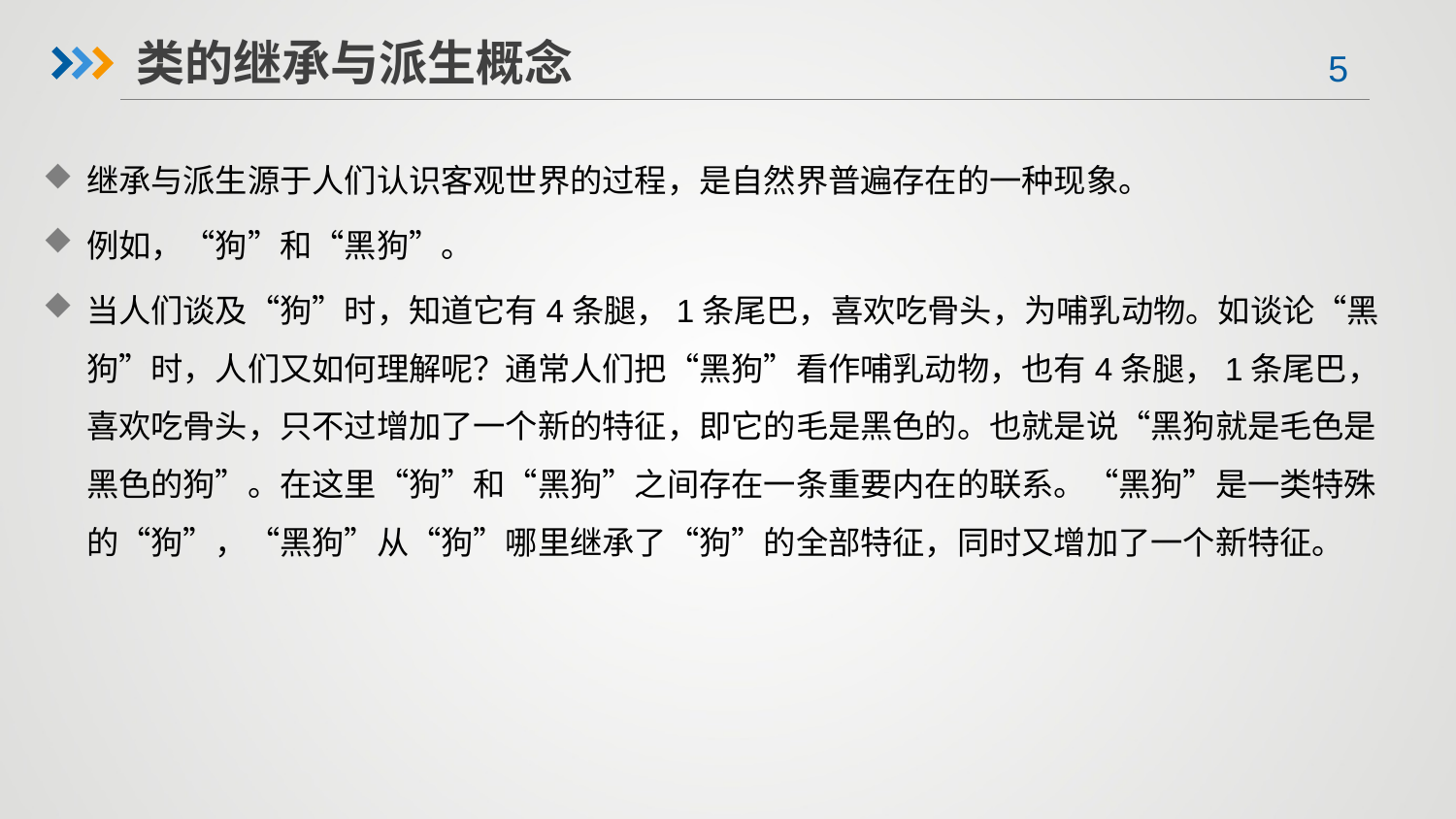

类的继承与派生概念
继承与派生源于人们认识客观世界的过程，是自然界普遍存在的一种现象。
例如，“狗”和“黑狗”。
当人们谈及“狗”时，知道它有4条腿，1条尾巴，喜欢吃骨头，为哺乳动物。如谈论“黑狗”时，人们又如何理解呢？通常人们把“黑狗”看作哺乳动物，也有4条腿，1条尾巴，喜欢吃骨头，只不过增加了一个新的特征，即它的毛是黑色的。也就是说“黑狗就是毛色是黑色的狗”。在这里“狗”和“黑狗”之间存在一条重要内在的联系。“黑狗”是一类特殊的“狗”，“黑狗”从“狗”哪里继承了“狗”的全部特征，同时又增加了一个新特征。